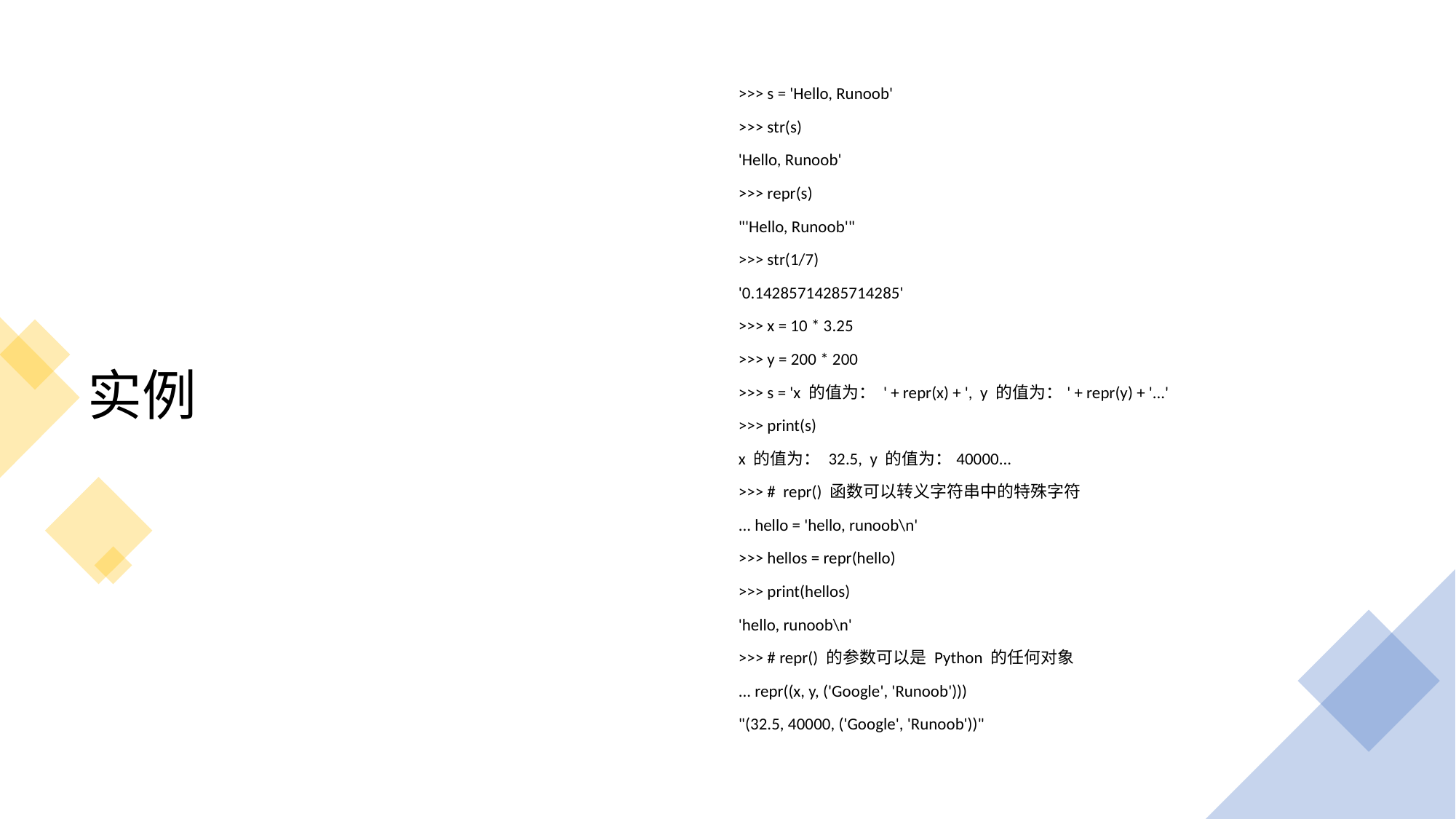

# 实例
>>> s = 'Hello, Runoob'
>>> str(s)
'Hello, Runoob'
>>> repr(s)
"'Hello, Runoob'"
>>> str(1/7)
'0.14285714285714285'
>>> x = 10 * 3.25
>>> y = 200 * 200
>>> s = 'x 的值为： ' + repr(x) + ',  y 的值为：' + repr(y) + '...'
>>> print(s)
x 的值为： 32.5,  y 的值为：40000...
>>> #  repr() 函数可以转义字符串中的特殊字符
... hello = 'hello, runoob\n'
>>> hellos = repr(hello)
>>> print(hellos)
'hello, runoob\n'
>>> # repr() 的参数可以是 Python 的任何对象
... repr((x, y, ('Google', 'Runoob')))
"(32.5, 40000, ('Google', 'Runoob'))"